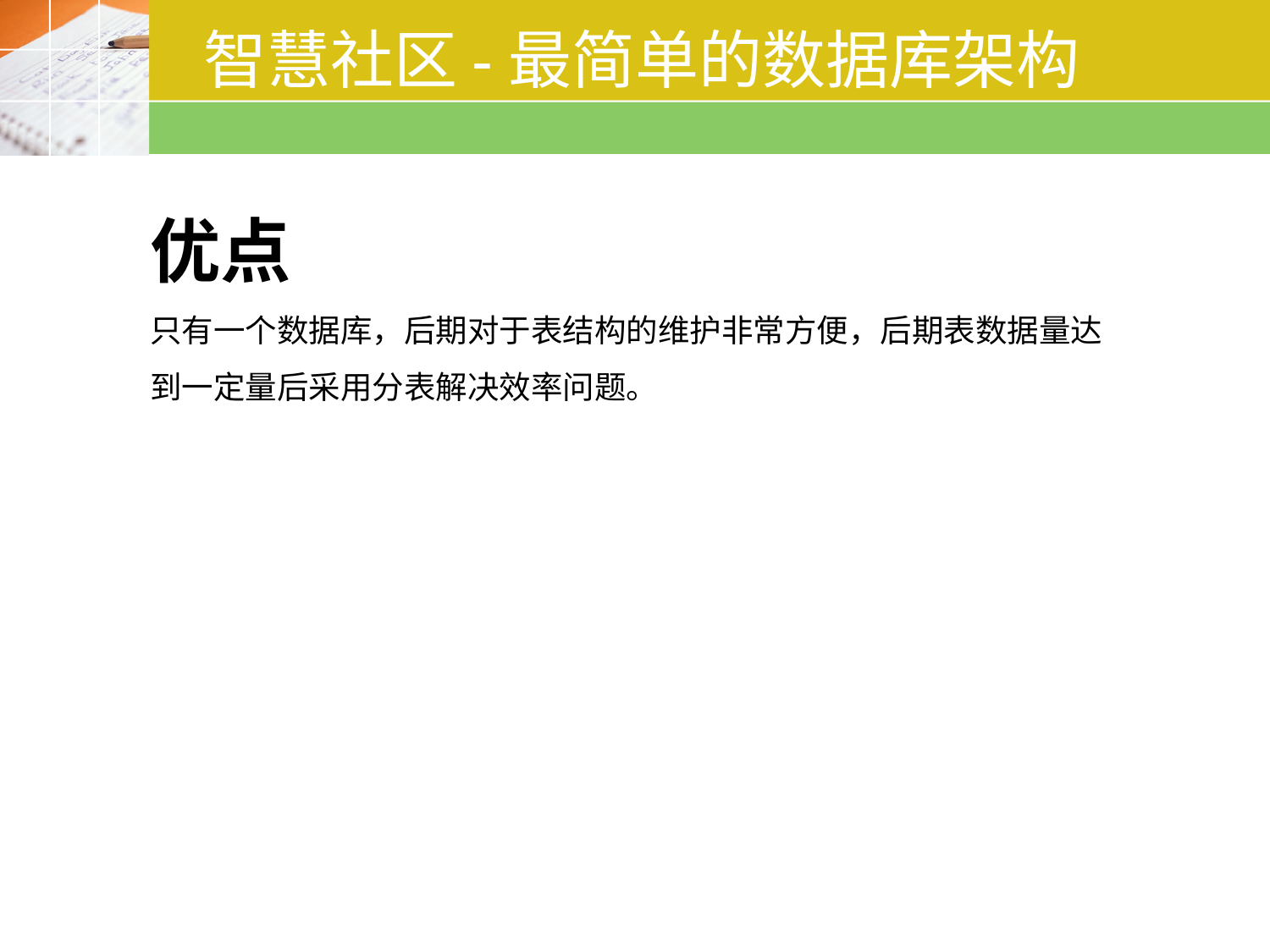

# 智慧社区-最简单的数据库架构
优点
只有一个数据库，后期对于表结构的维护非常方便，后期表数据量达到一定量后采用分表解决效率问题。

Click to add Text
Click to add Text
Click to add Text
Click to add Text
Click to add Text
Click to add Text
Click to add Text
Click to add Text
Click to add Text